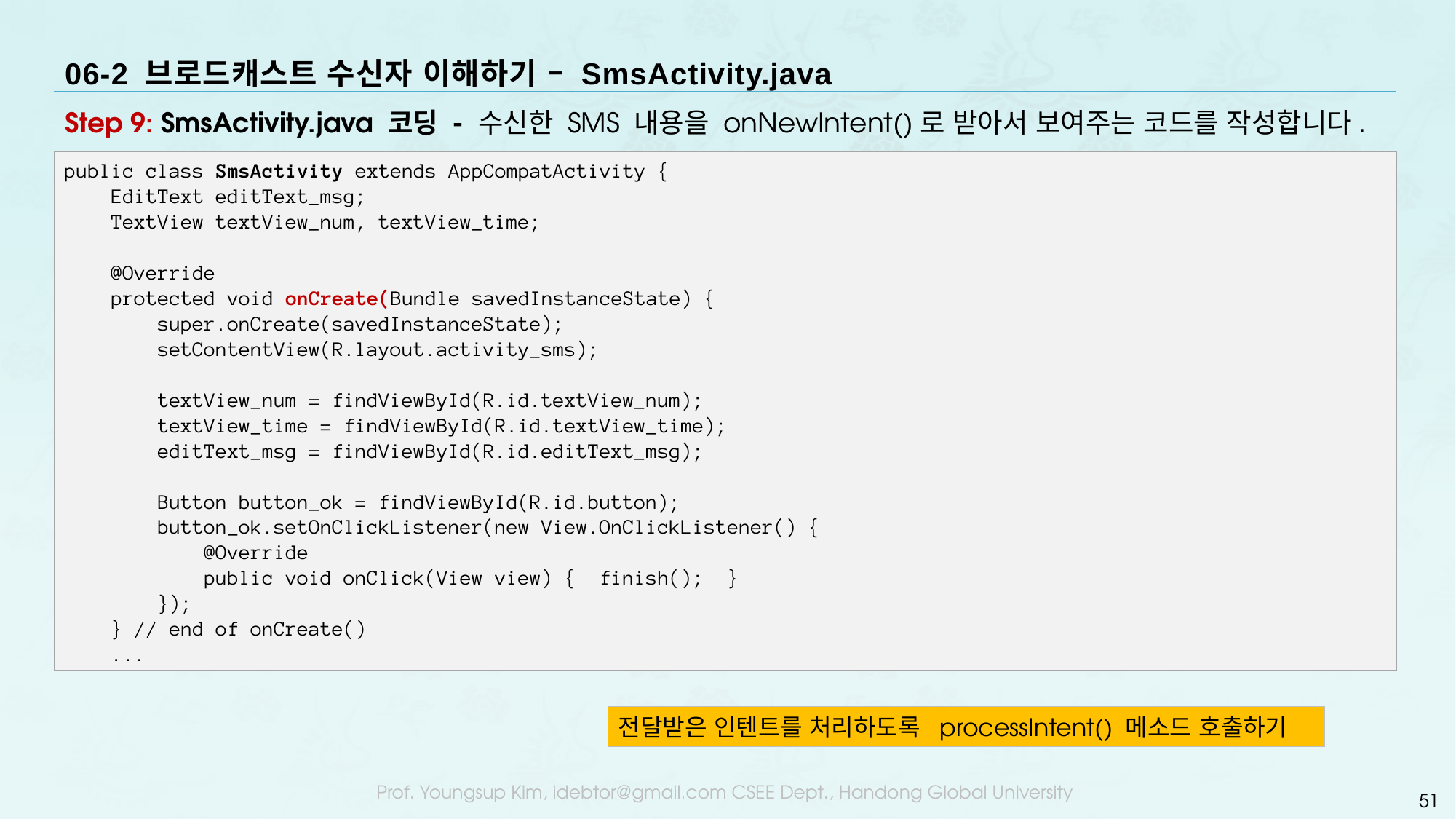

# 06-2 브로드캐스트 수신자 이해하기 – SmsActivity.java
Step 9: SmsActivity.java 코딩 - 수신한 SMS 내용을 onNewIntent()로 받아서 보여주는 코드를 작성합니다.

public class SmsActivity extends AppCompatActivity {
    EditText editText_msg;
    TextView textView_num, textView_time;

    @Override
    protected void onCreate(Bundle savedInstanceState) {
        super.onCreate(savedInstanceState);
        setContentView(R.layout.activity_sms);

        textView_num = findViewById(R.id.textView_num);
        textView_time = findViewById(R.id.textView_time);
        editText_msg = findViewById(R.id.editText_msg);

        Button button_ok = findViewById(R.id.button);
        button_ok.setOnClickListener(new View.OnClickListener() {
            @Override
            public void onClick(View view) {  finish();  }
        });
    } // end of onCreate()
    ...
전달받은 인텐트를 처리하도록  processIntent() 메소드 호출하기
51